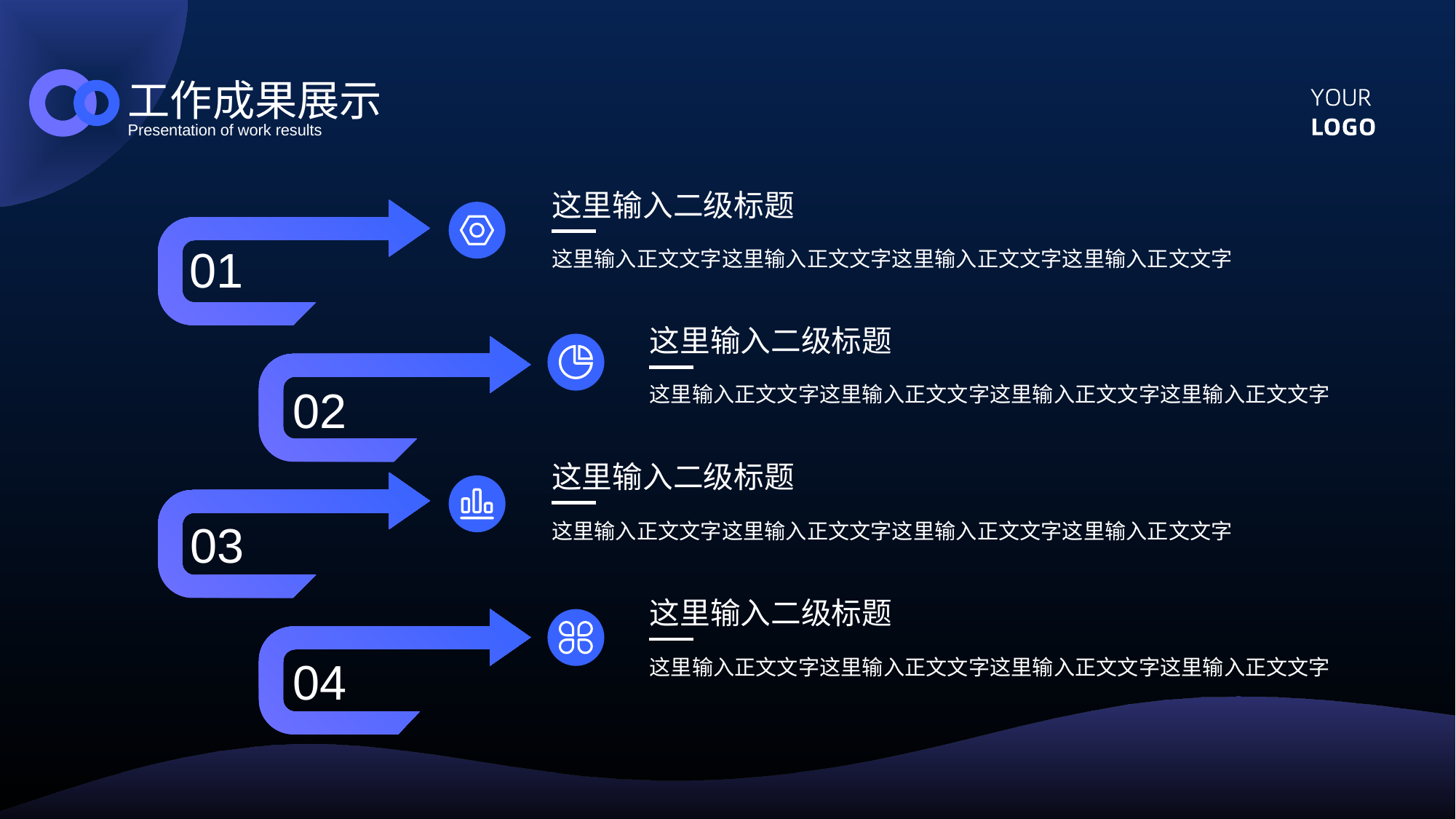

工作成果展示

Presentation of work results

这里输入二级标题

这里输入正文文字这里输入正文文字这里输入正文文字这里输入正文文字
01

这里输入二级标题

这里输入正文文字这里输入正文文字这里输入正文文字这里输入正文文字
02

这里输入二级标题

这里输入正文文字这里输入正文文字这里输入正文文字这里输入正文文字
03

这里输入二级标题

这里输入正文文字这里输入正文文字这里输入正文文字这里输入正文文字
04